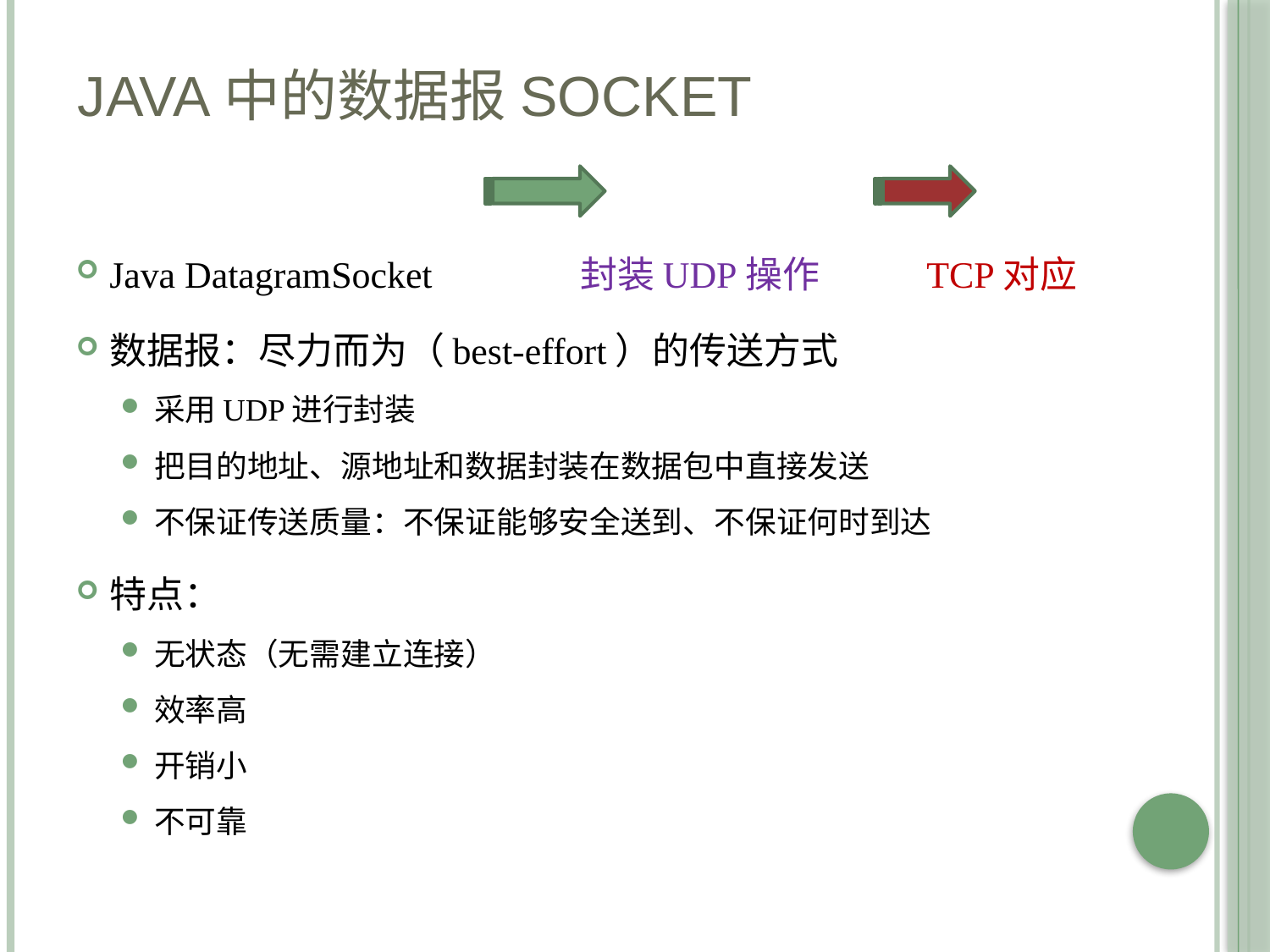

# Java中的数据报Socket
Java DatagramSocket               封装UDP操作            TCP对应
数据报：尽力而为（best-effort）的传送方式
采用UDP进行封装
把目的地址、源地址和数据封装在数据包中直接发送
不保证传送质量：不保证能够安全送到、不保证何时到达
特点：
无状态（无需建立连接）
效率高
开销小
不可靠